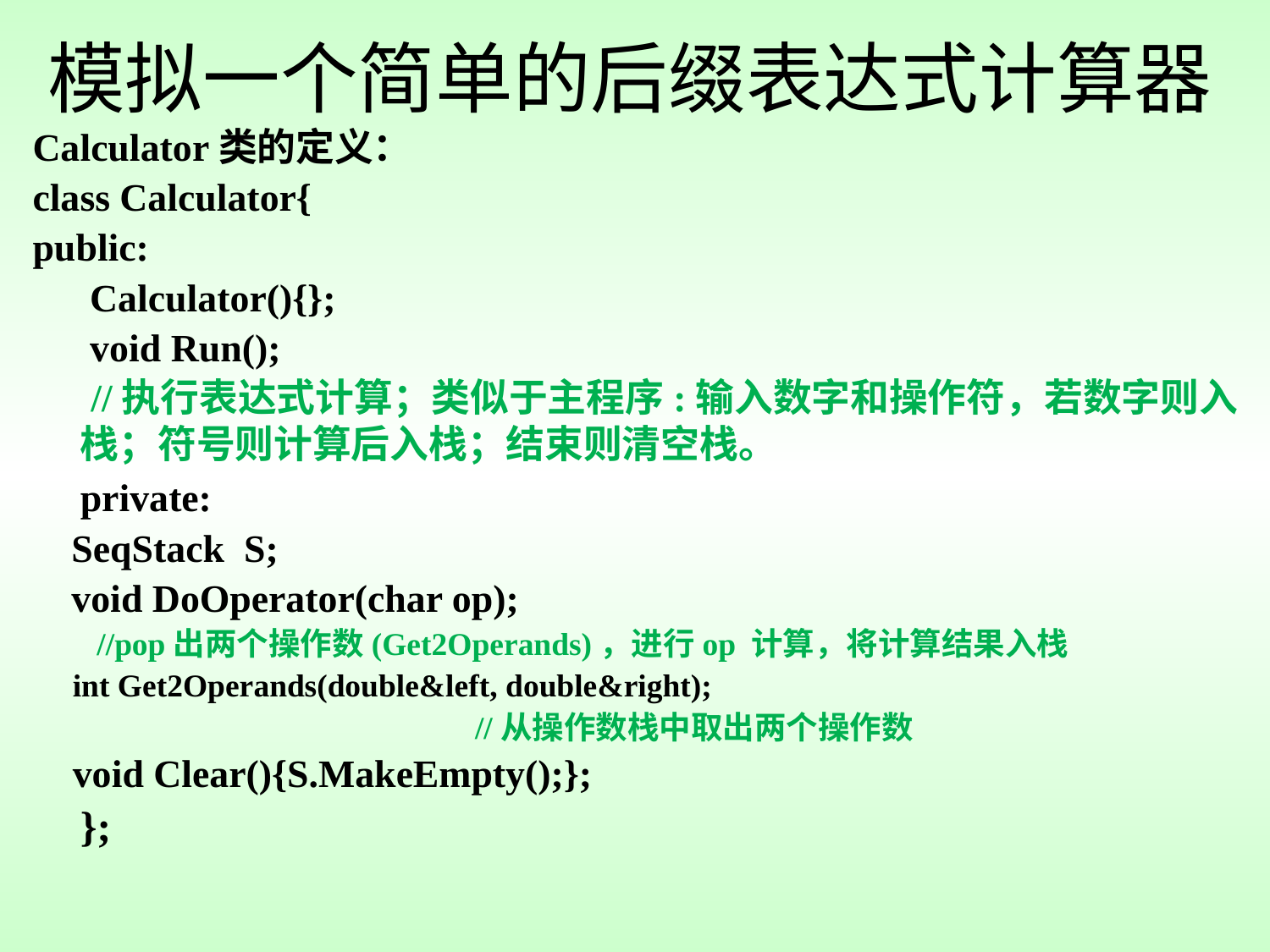

模拟一个简单的后缀表达式计算器
Calculator类的定义：
class Calculator{
public:
	 Calculator(){};
	 void Run();
      //执行表达式计算；类似于主程序:输入数字和操作符，若数字则入栈；符号则计算后入栈；结束则清空栈。
	private:
    SeqStack  S;
    void DoOperator(char op);
        //pop出两个操作数(Get2Operands)，进行op 计算，将计算结果入栈
     int Get2Operands(double&left, double&right);
                                                       //从操作数栈中取出两个操作数
     void Clear(){S.MakeEmpty();};
	};